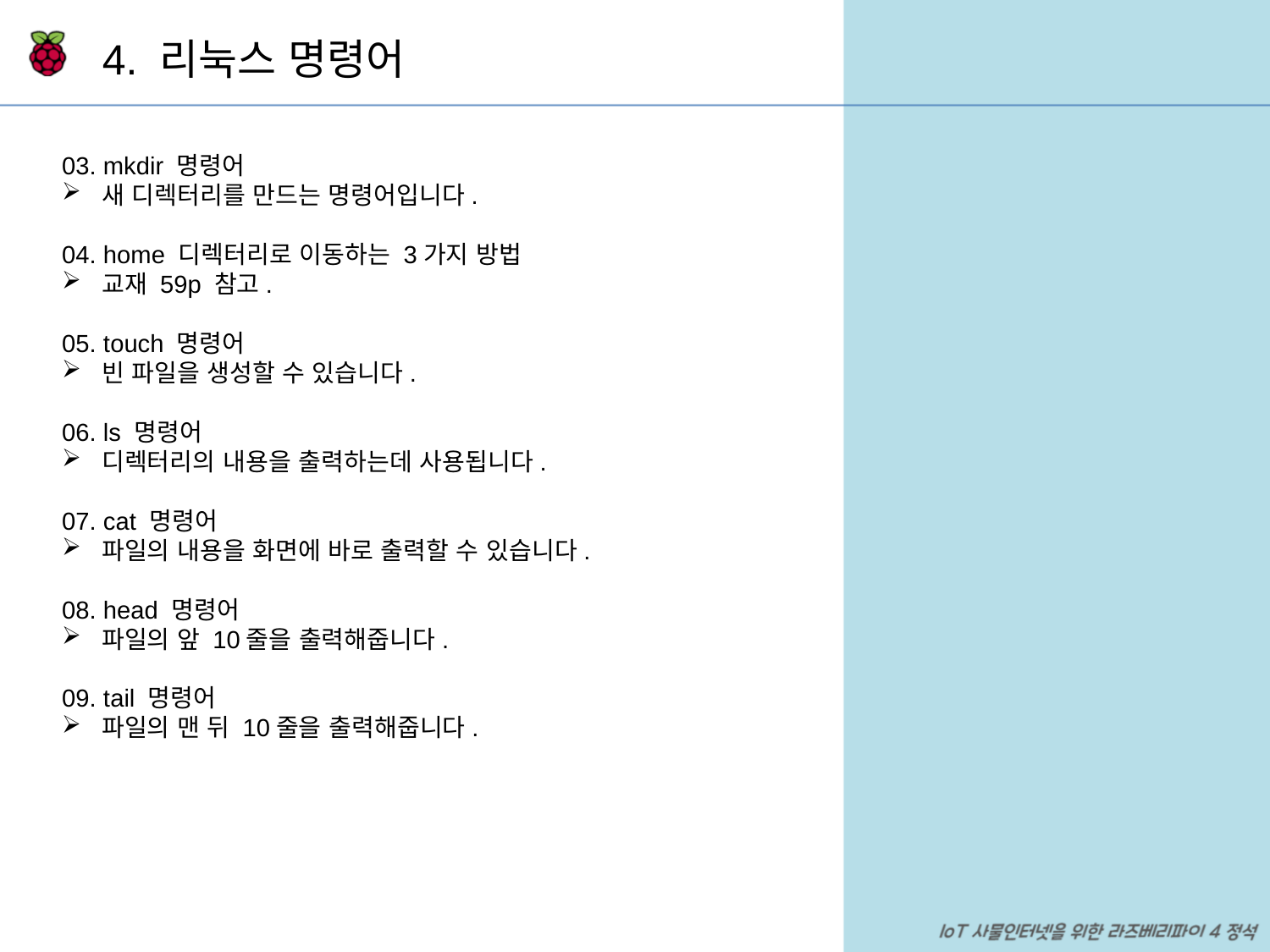

4. 리눅스 명령어
03. mkdir 명령어
새 디렉터리를 만드는 명령어입니다.

04. home 디렉터리로 이동하는 3가지 방법
교재 59p 참고.

05. touch 명령어
빈 파일을 생성할 수 있습니다.

06. ls 명령어
디렉터리의 내용을 출력하는데 사용됩니다.

07. cat 명령어
파일의 내용을 화면에 바로 출력할 수 있습니다.

08. head 명령어
파일의 앞 10줄을 출력해줍니다.

09. tail 명령어
파일의 맨 뒤 10줄을 출력해줍니다.